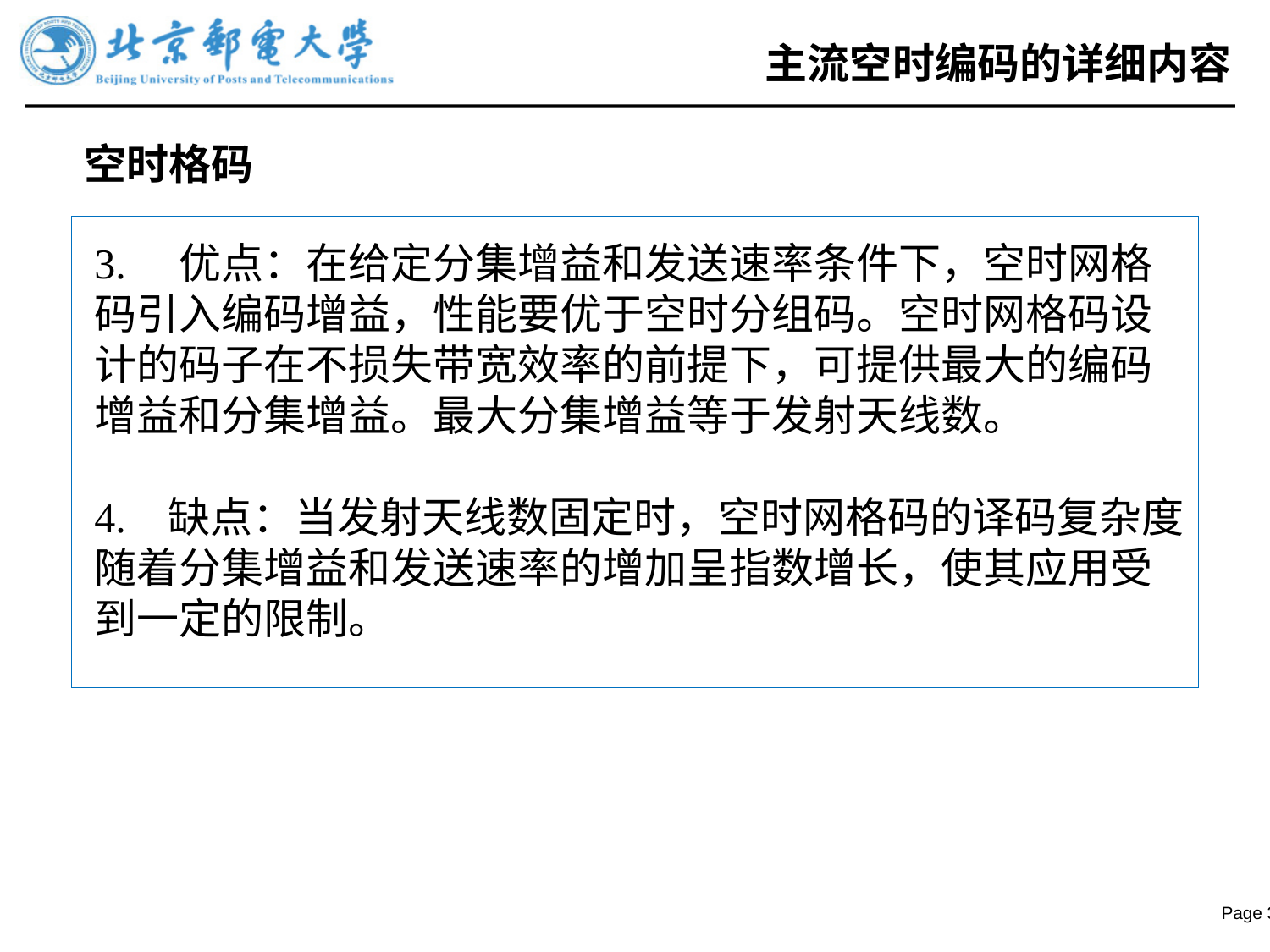

# 主流空时编码的详细内容
空时格码

3.    优点：在给定分集增益和发送速率条件下，空时网格码引入编码增益，性能要优于空时分组码。空时网格码设计的码子在不损失带宽效率的前提下，可提供最大的编码增益和分集增益。最大分集增益等于发射天线数。

4.   缺点：当发射天线数固定时，空时网格码的译码复杂度随着分集增益和发送速率的增加呈指数增长，使其应用受到一定的限制。